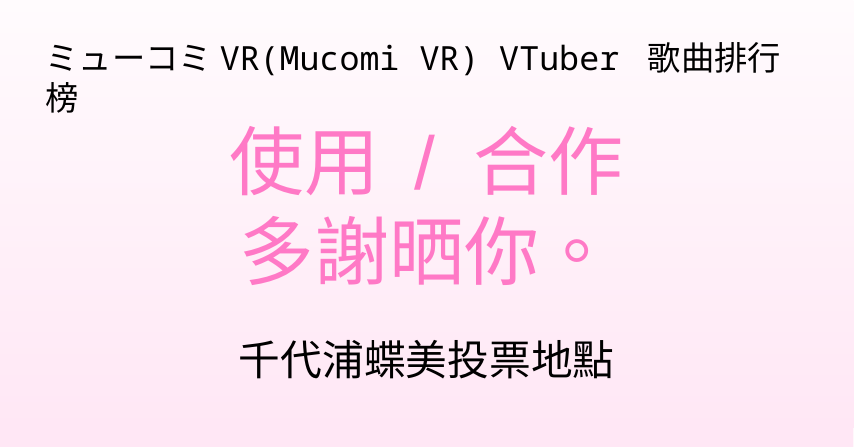

ミューコミVR(Mucomi VR) VTuber 歌曲排行榜
使用 / 合作
多謝晒你。
千代浦蝶美投票地點